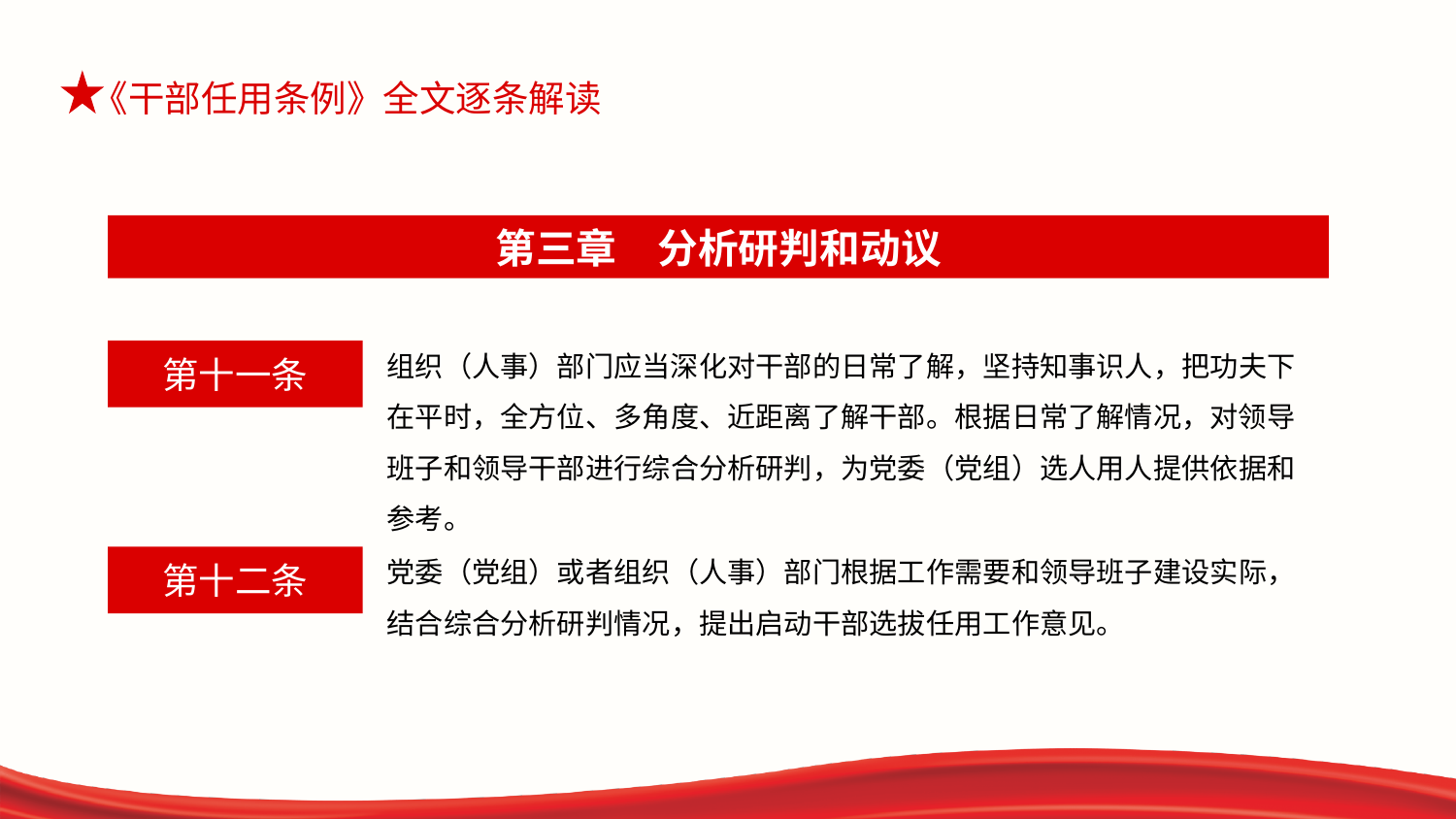

第三章　分析研判和动议
组织（人事）部门应当深化对干部的日常了解，坚持知事识人，把功夫下在平时，全方位、多角度、近距离了解干部。根据日常了解情况，对领导班子和领导干部进行综合分析研判，为党委（党组）选人用人提供依据和参考。
第十一条
党委（党组）或者组织（人事）部门根据工作需要和领导班子建设实际，结合综合分析研判情况，提出启动干部选拔任用工作意见。
第十二条